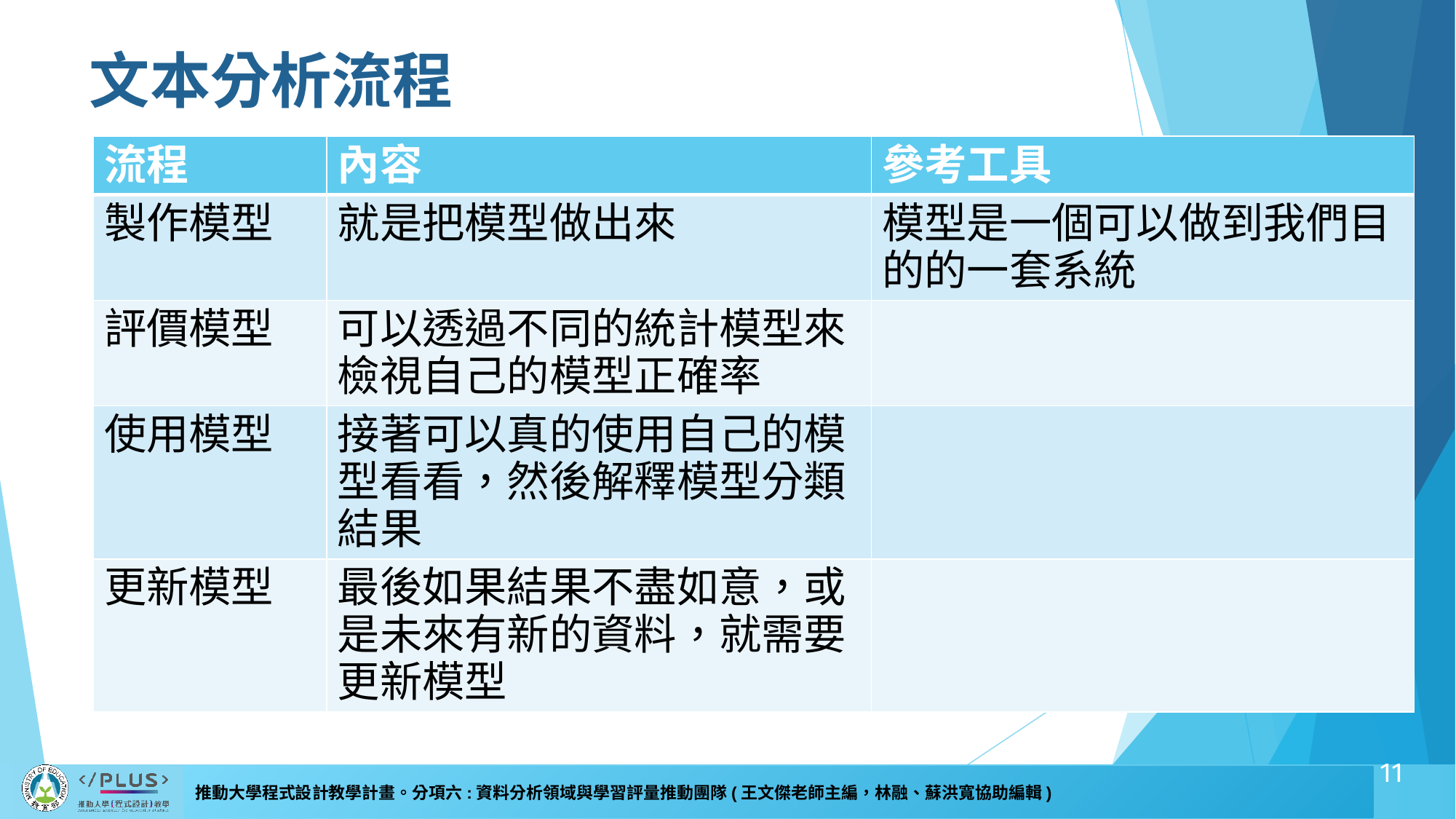

# 文本分析流程
| 流程 | 內容 | 參考工具 |
| --- | --- | --- |
| 製作模型 | 就是把模型做出來 | 模型是一個可以做到我們目的的一套系統 |
| 評價模型 | 可以透過不同的統計模型來檢視自己的模型正確率 |  |
| 使用模型 | 接著可以真的使用自己的模型看看，然後解釋模型分類結果 |  |
| 更新模型 | 最後如果結果不盡如意，或是未來有新的資料，就需要更新模型 |  |
11